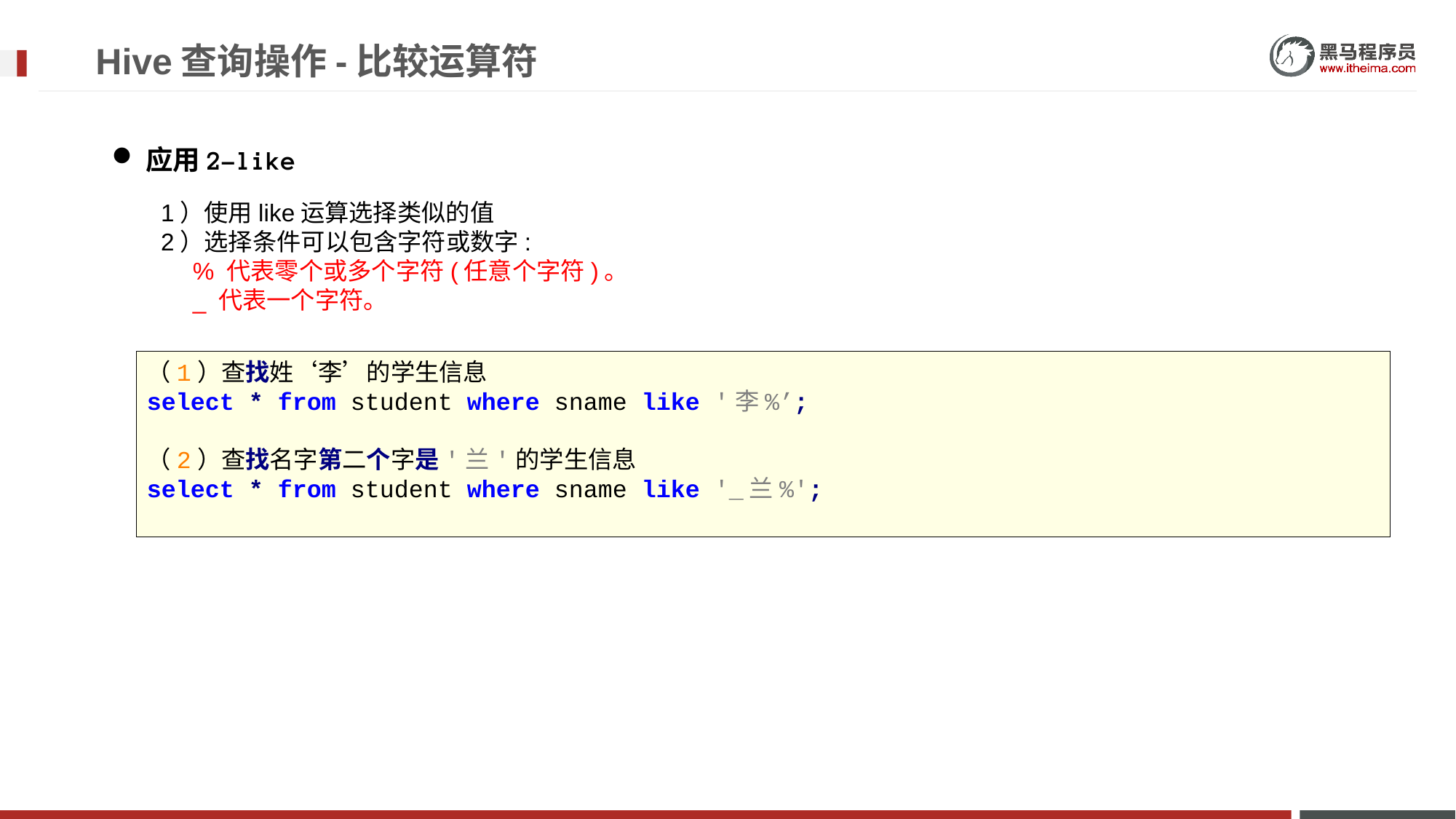

# Hive查询操作-比较运算符
应用2-like
1）使用like运算选择类似的值
2）选择条件可以包含字符或数字:
% 代表零个或多个字符(任意个字符)。
_ 代表一个字符。
（1）查找姓‘李’的学生信息
select * from student where sname like '李%’;

（2）查找名字第二个字是'兰'的学生信息
select * from student where sname like '_兰%';